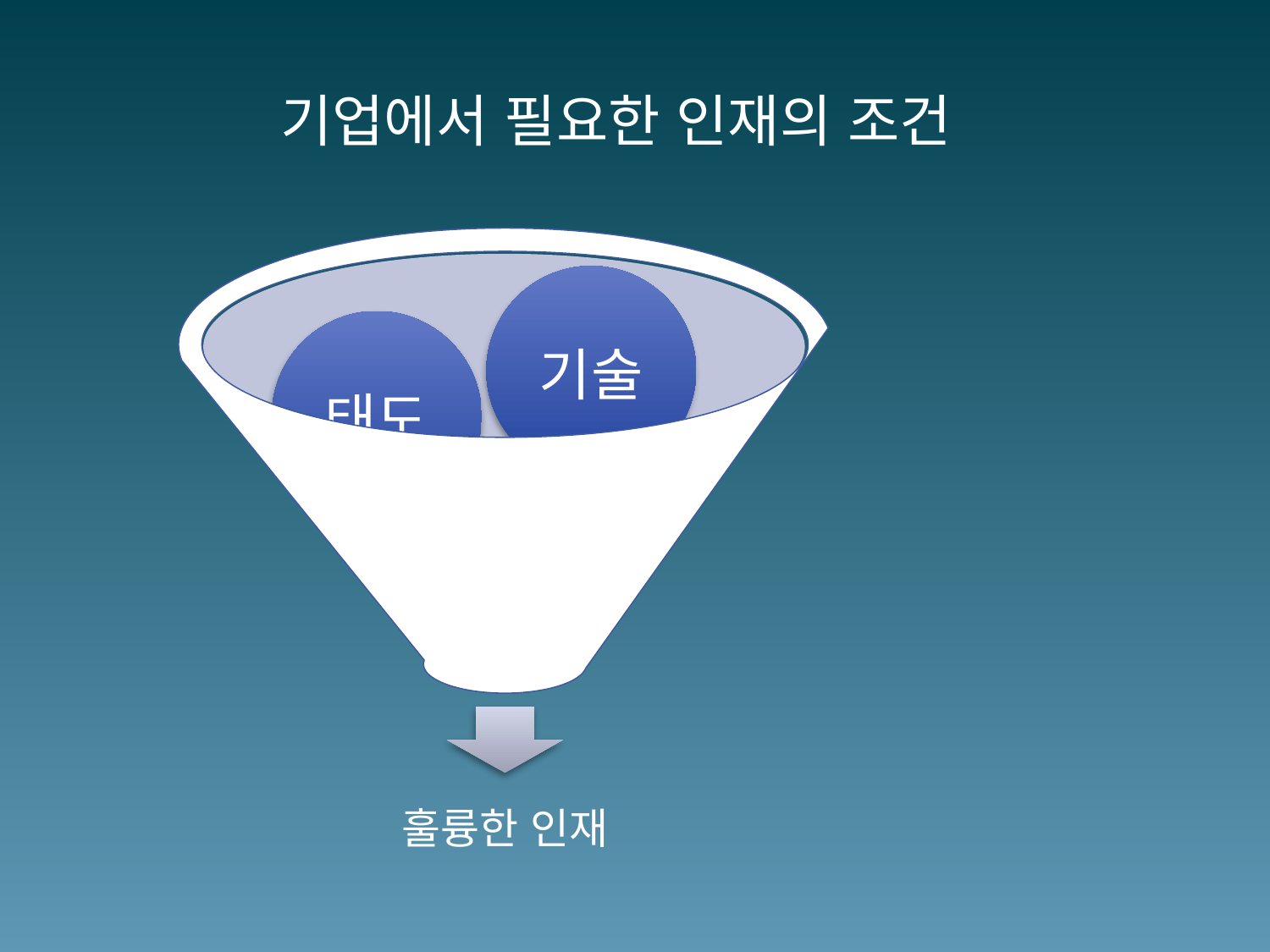

기업에서 필요한 인재의 조건
기술
지식
훌륭한 인재
태도